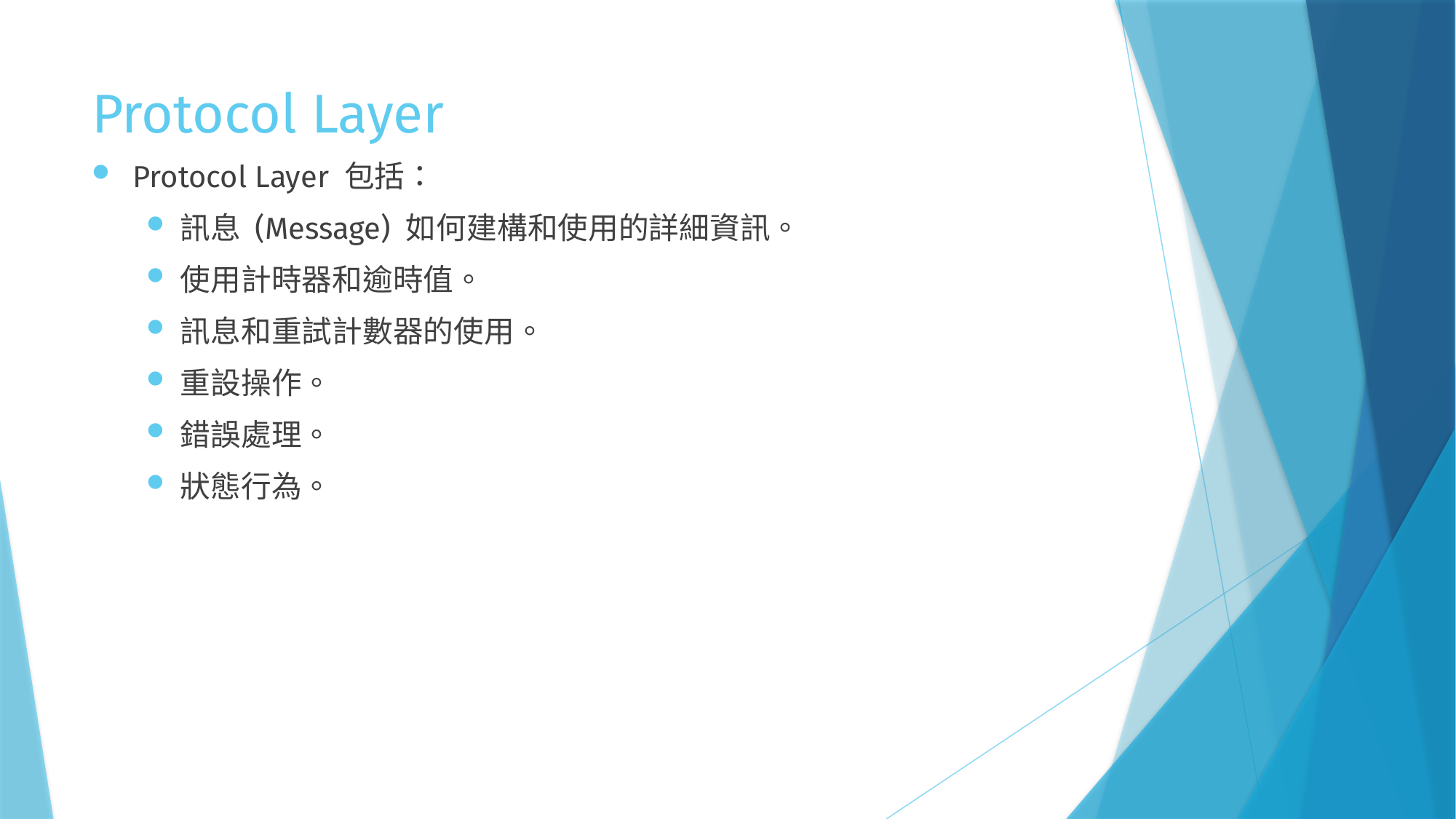

# Protocol Layer
Protocol Layer 包括：
訊息 (Message) 如何建構和使用的詳細資訊。
使用計時器和逾時值。
訊息和重試計數器的使用。
重設操作。
錯誤處理。
狀態行為。